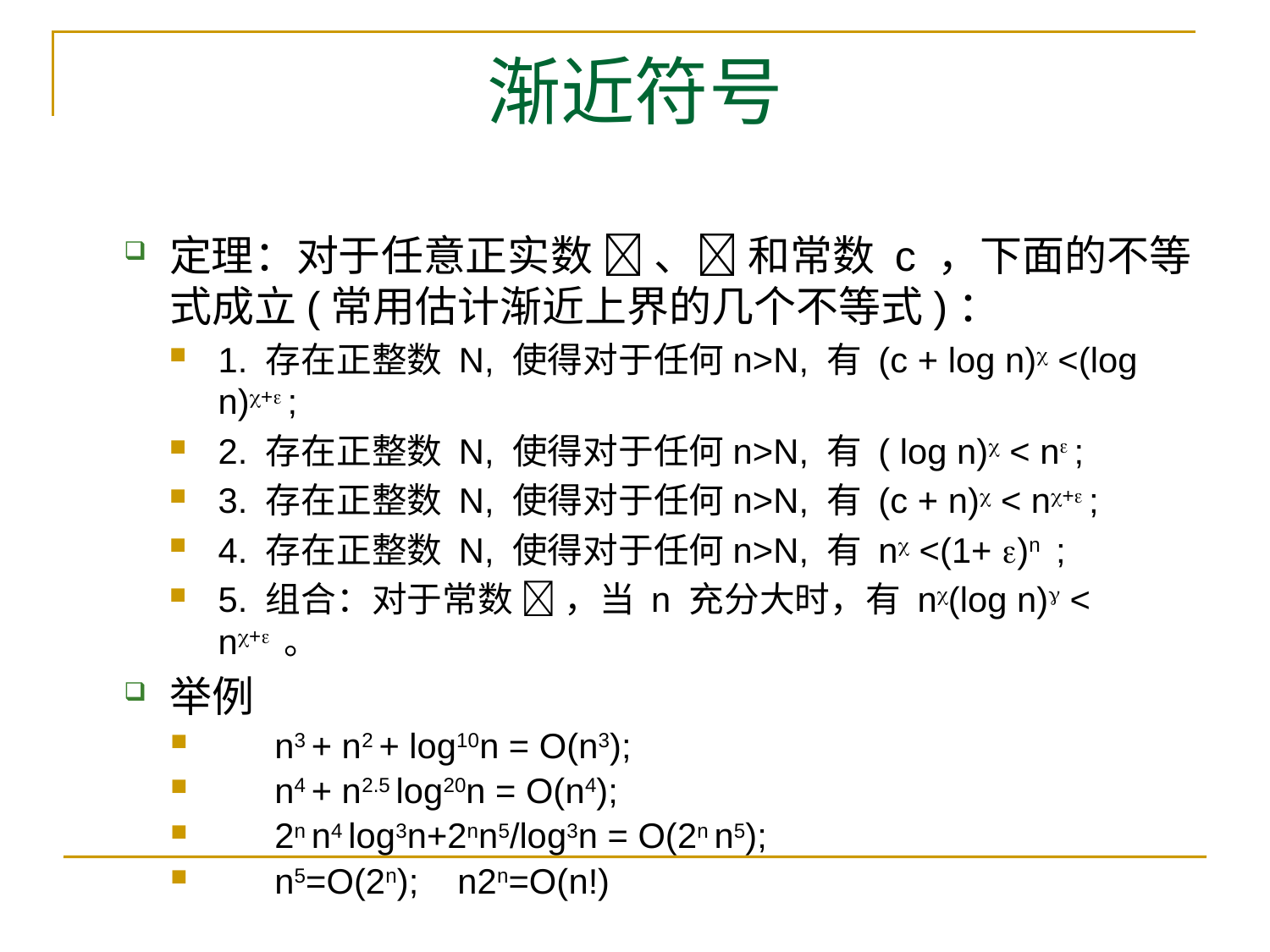

# 渐近符号
定理：对于任意正实数 χ 、ε 和常数 c ，下面的不等式成立(常用估计渐近上界的几个不等式)：
1. 存在正整数 N, 使得对于任何n>N, 有 (c + log n)χ <(log n)χ+ε ;
2. 存在正整数 N, 使得对于任何n>N, 有 ( log n)χ < nε ;
3. 存在正整数 N, 使得对于任何n>N, 有 (c + n)χ < nχ+ε ;
4. 存在正整数 N, 使得对于任何n>N, 有 nχ <(1+ ε)n  ;
5. 组合：对于常数 γ ，当 n 充分大时，有 nχ(log n)γ < nχ+ε 。
举例
  n3 + n2 + log10n = O(n3);
  n4 + n2.5 log20n = O(n4);
  2n n4 log3n+2nn5/log3n = O(2n n5);
  n5=O(2n);    n2n=O(n!)